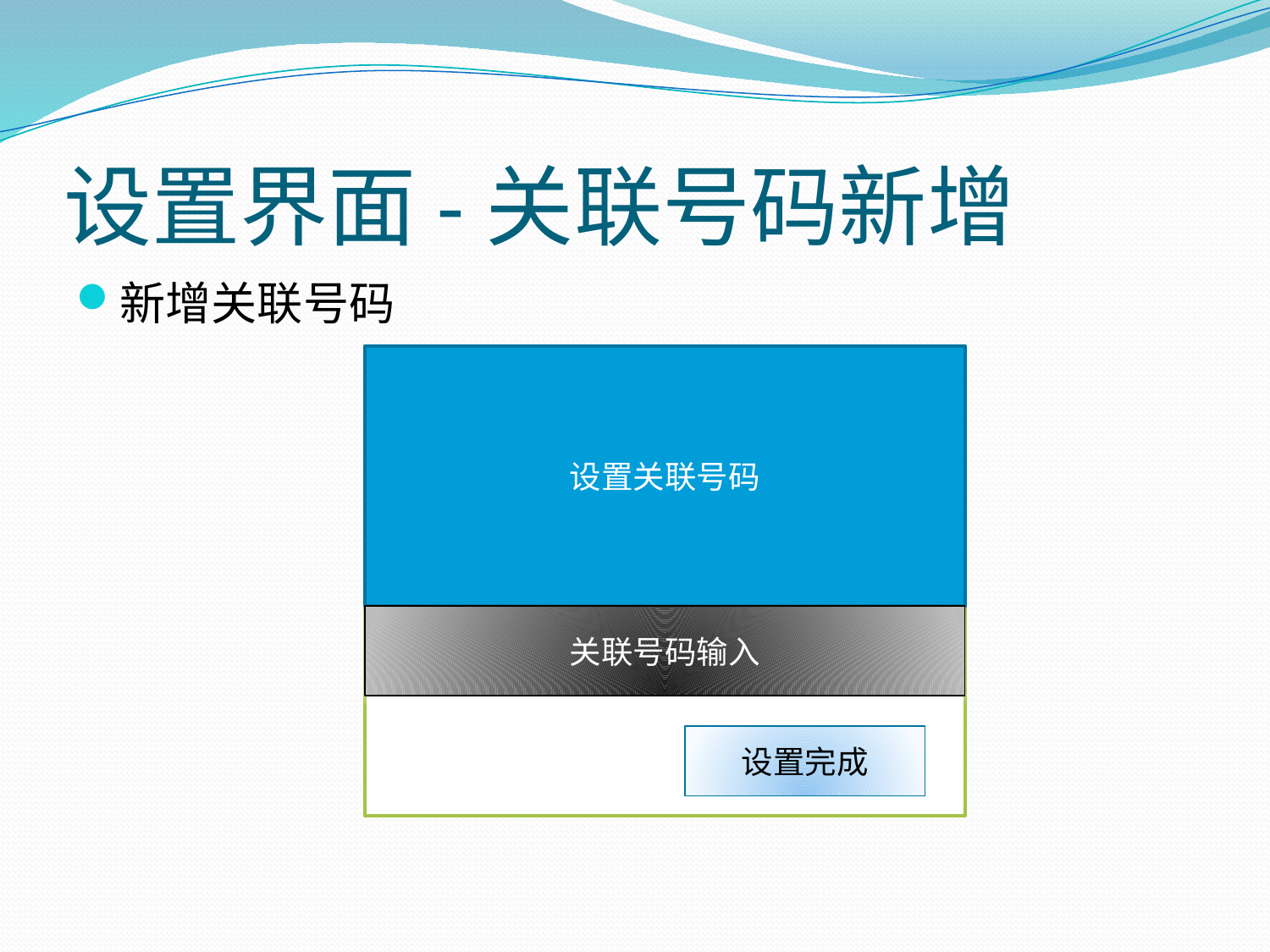

# 设置界面-关联号码新增
新增关联号码

设置关联号码
关联号码输入
设置完成